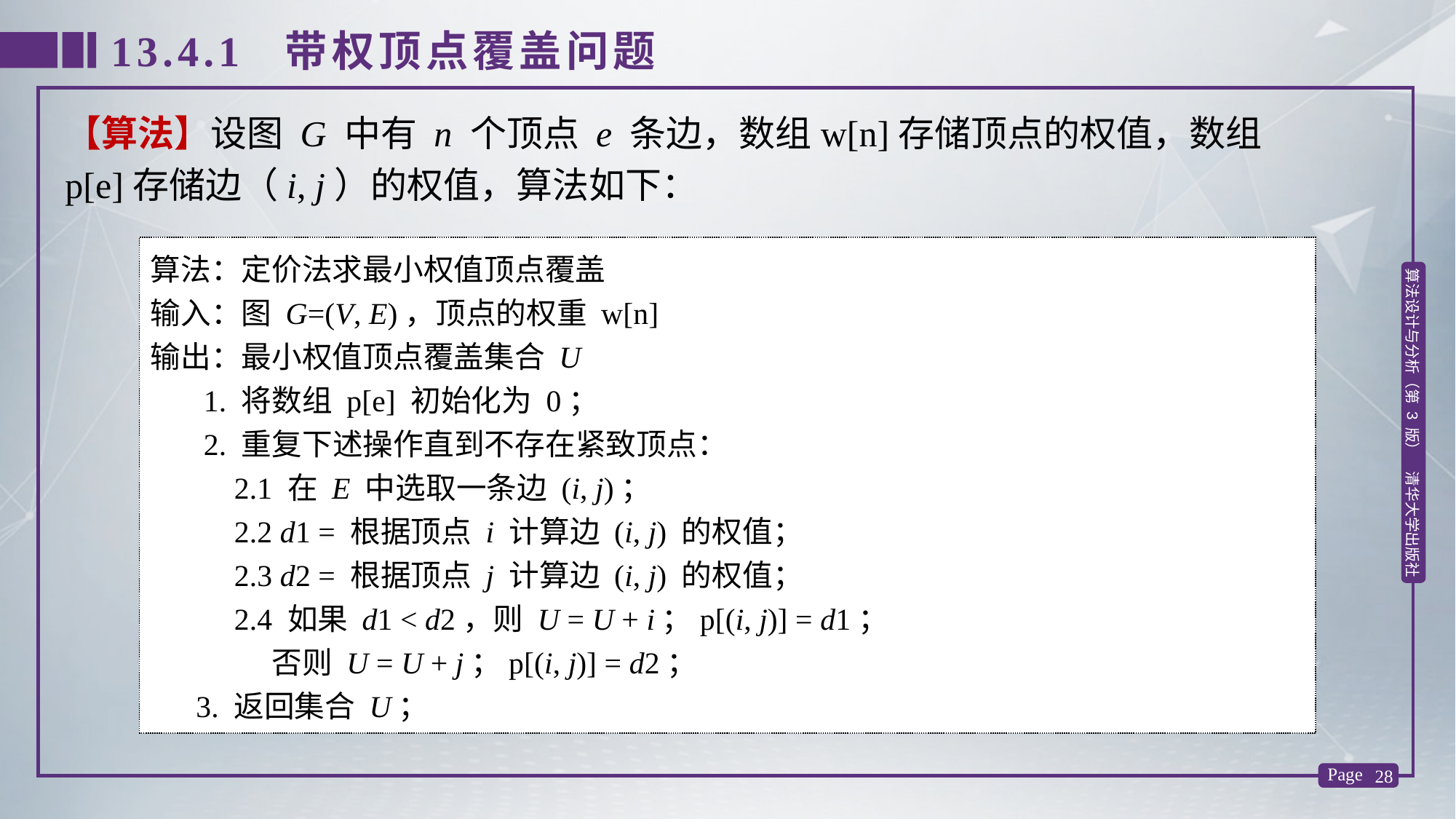

13.4.1  带权顶点覆盖问题
【算法】设图 G 中有 n 个顶点 e 条边，数组w[n]存储顶点的权值，数组p[e]存储边（i, j）的权值，算法如下：
算法：定价法求最小权值顶点覆盖
输入：图 G=(V, E)，顶点的权重 w[n]
输出：最小权值顶点覆盖集合 U
       1. 将数组 p[e] 初始化为 0；
       2. 重复下述操作直到不存在紧致顶点：
           2.1 在 E 中选取一条边 (i, j)；
           2.2 d1 = 根据顶点 i 计算边 (i, j) 的权值；
           2.3 d2 = 根据顶点 j 计算边 (i, j) 的权值；
           2.4 如果 d1 < d2，则 U = U + i；p[(i, j)] = d1；
                 否则 U = U + j；p[(i, j)] = d2；
      3. 返回集合 U；